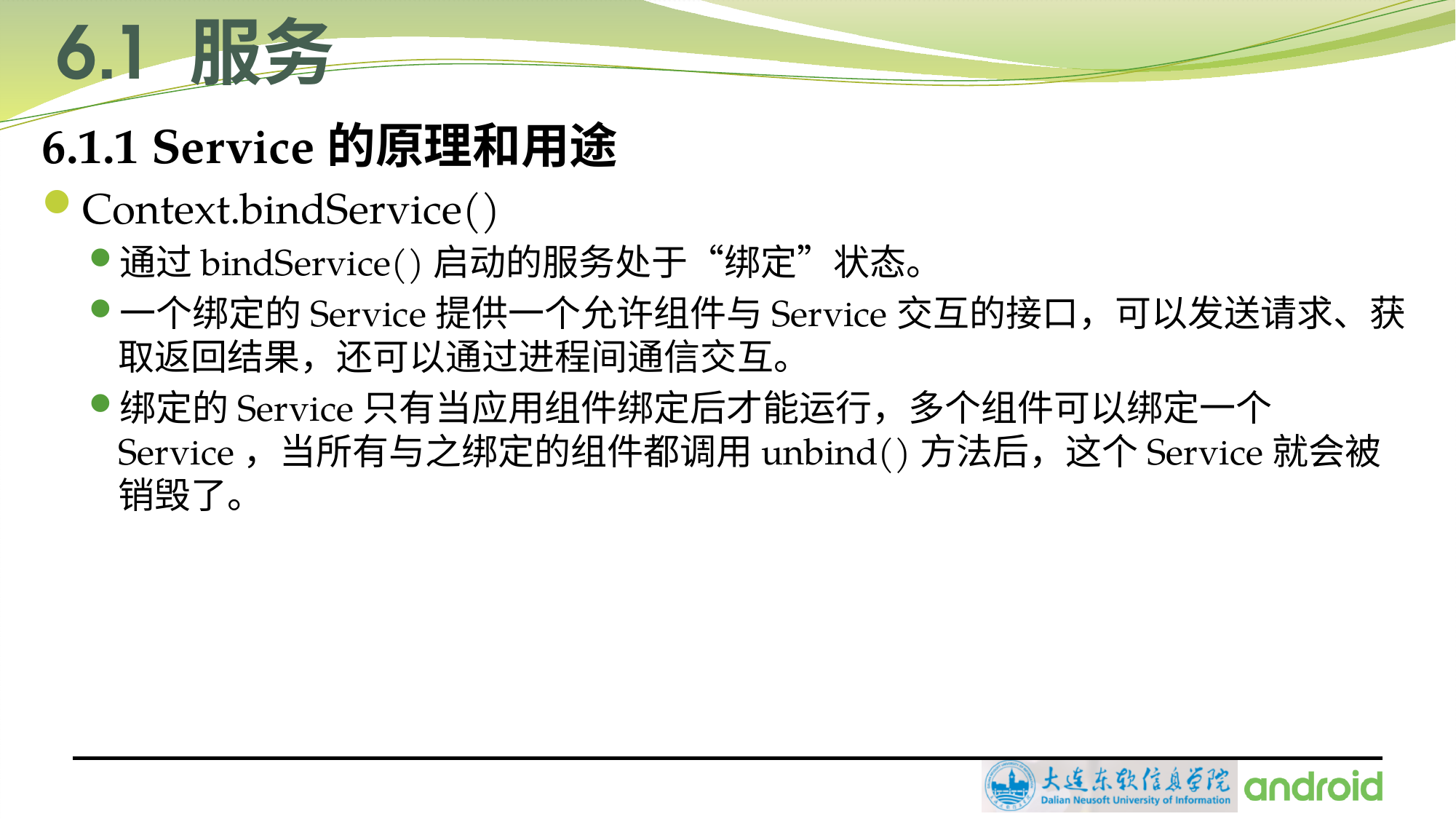

# 6.1 服务
6.1.1 Service的原理和用途
Context.bindService()
通过bindService()启动的服务处于“绑定”状态。
一个绑定的Service提供一个允许组件与Service交互的接口，可以发送请求、获取返回结果，还可以通过进程间通信交互。
绑定的Service只有当应用组件绑定后才能运行，多个组件可以绑定一个Service，当所有与之绑定的组件都调用unbind()方法后，这个Service就会被销毁了。